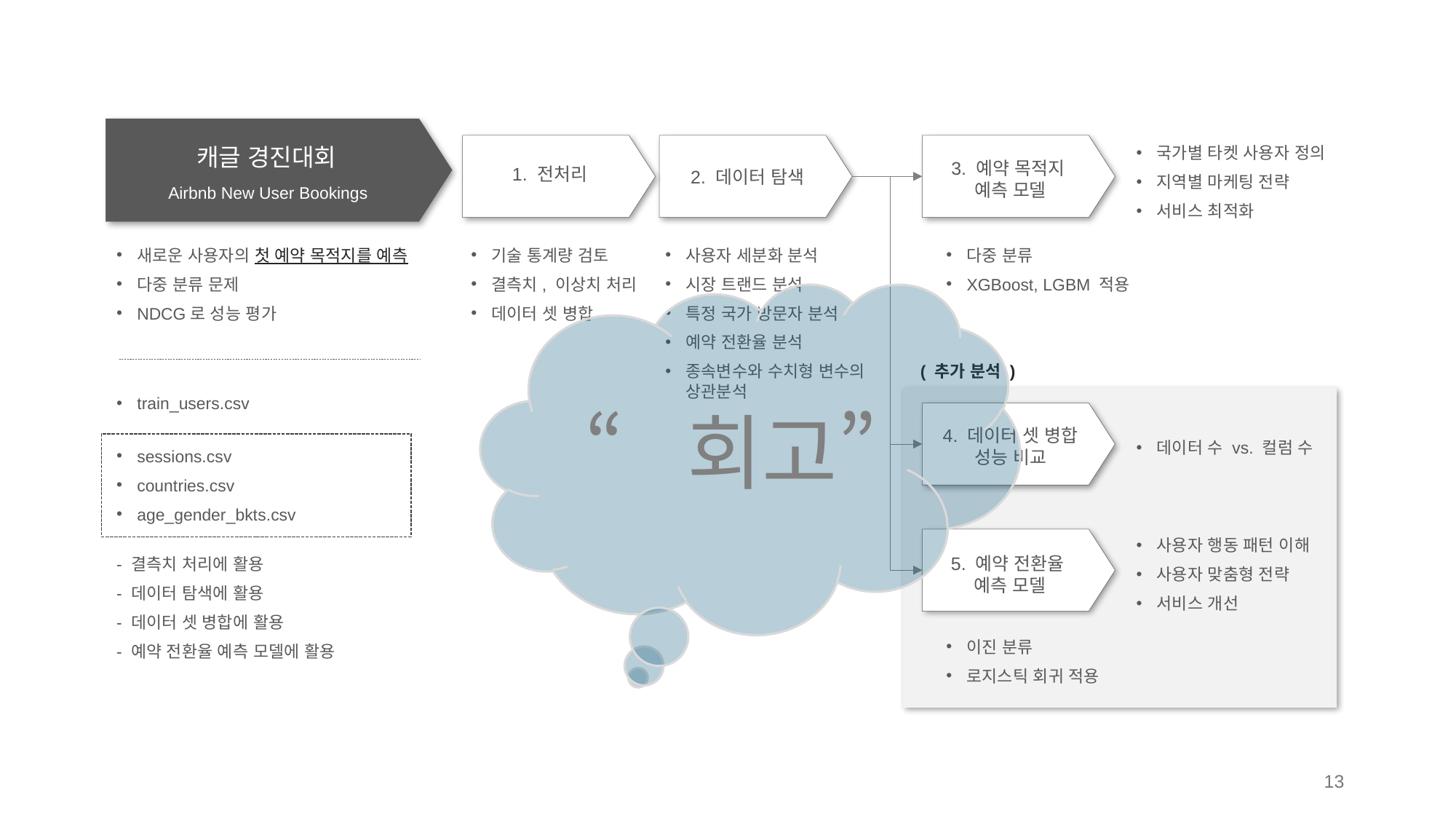

캐글 경진대회
국가별 타켓 사용자 정의
지역별 마케팅 전략
서비스 최적화
3. 예약 목적지
예측 모델
1. 전처리
2. 데이터 탐색
Airbnb New User Bookings
새로운 사용자의 첫 예약 목적지를 예측
다중 분류 문제
NDCG로 성능 평가
기술 통계량 검토
결측치, 이상치 처리
데이터 셋 병합
사용자 세분화 분석
시장 트랜드 분석
특정 국가 방문자 분석
예약 전환율 분석
종속변수와 수치형 변수의 상관분석
다중 분류
XGBoost, LGBM 적용
“회고”
( 추가 분석 )
train_users.csv

sessions.csv
countries.csv
age_gender_bkts.csv

4. 데이터 셋 병합
성능 비교
데이터 수 vs. 컬럼 수

사용자 행동 패턴 이해
사용자 맞춤형 전략
서비스 개선
5. 예약 전환율
예측 모델
- 결측치 처리에 활용
- 데이터 탐색에 활용
- 데이터 셋 병합에 활용
- 예약 전환율 예측 모델에 활용
이진 분류
로지스틱 회귀 적용
13